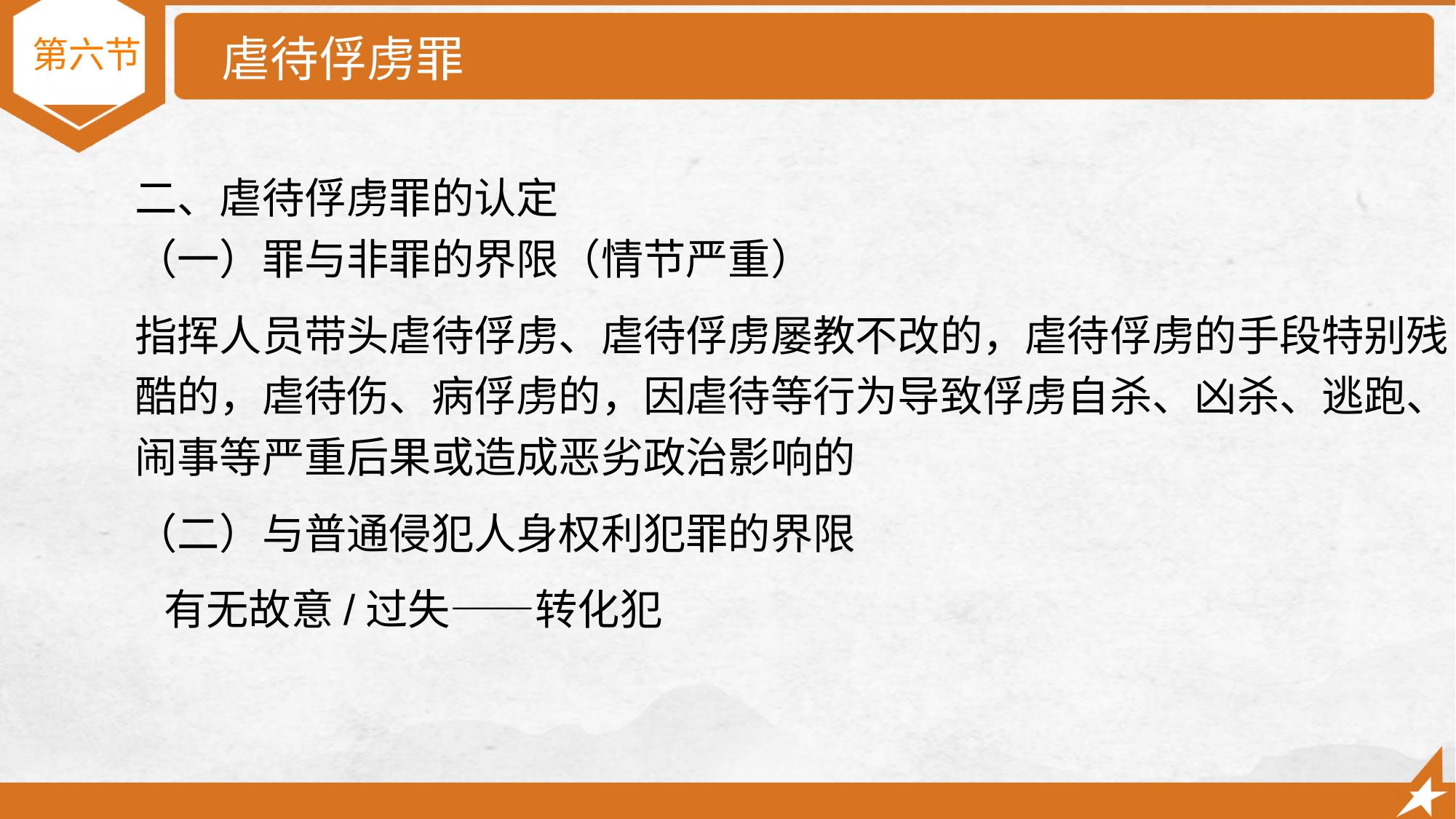

# 虐待俘虏罪
第六节
二、虐待俘虏罪的认定
（一）罪与非罪的界限（情节严重）
指挥人员带头虐待俘虏、虐待俘虏屡教不改的，虐待俘虏的手段特别残酷的，虐待伤、病俘虏的，因虐待等行为导致俘虏自杀、凶杀、逃跑、闹事等严重后果或造成恶劣政治影响的
（二）与普通侵犯人身权利犯罪的界限
  有无故意/过失——转化犯